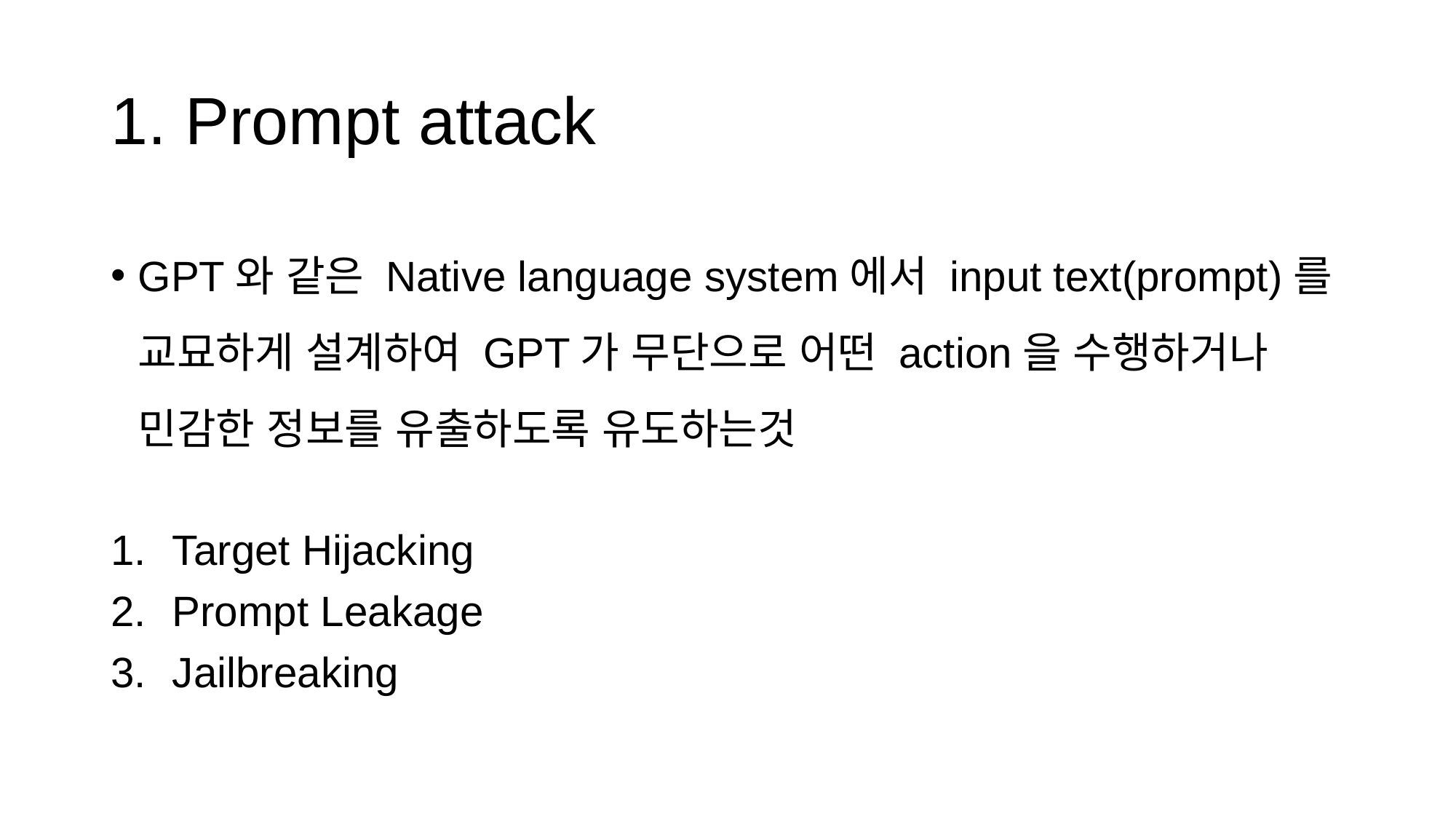

# 1. Prompt attack
GPT와 같은 Native language system에서 input text(prompt)를 교묘하게 설계하여 GPT가 무단으로 어떤 action을 수행하거나 민감한 정보를 유출하도록 유도하는것

Target Hijacking
Prompt Leakage
Jailbreaking